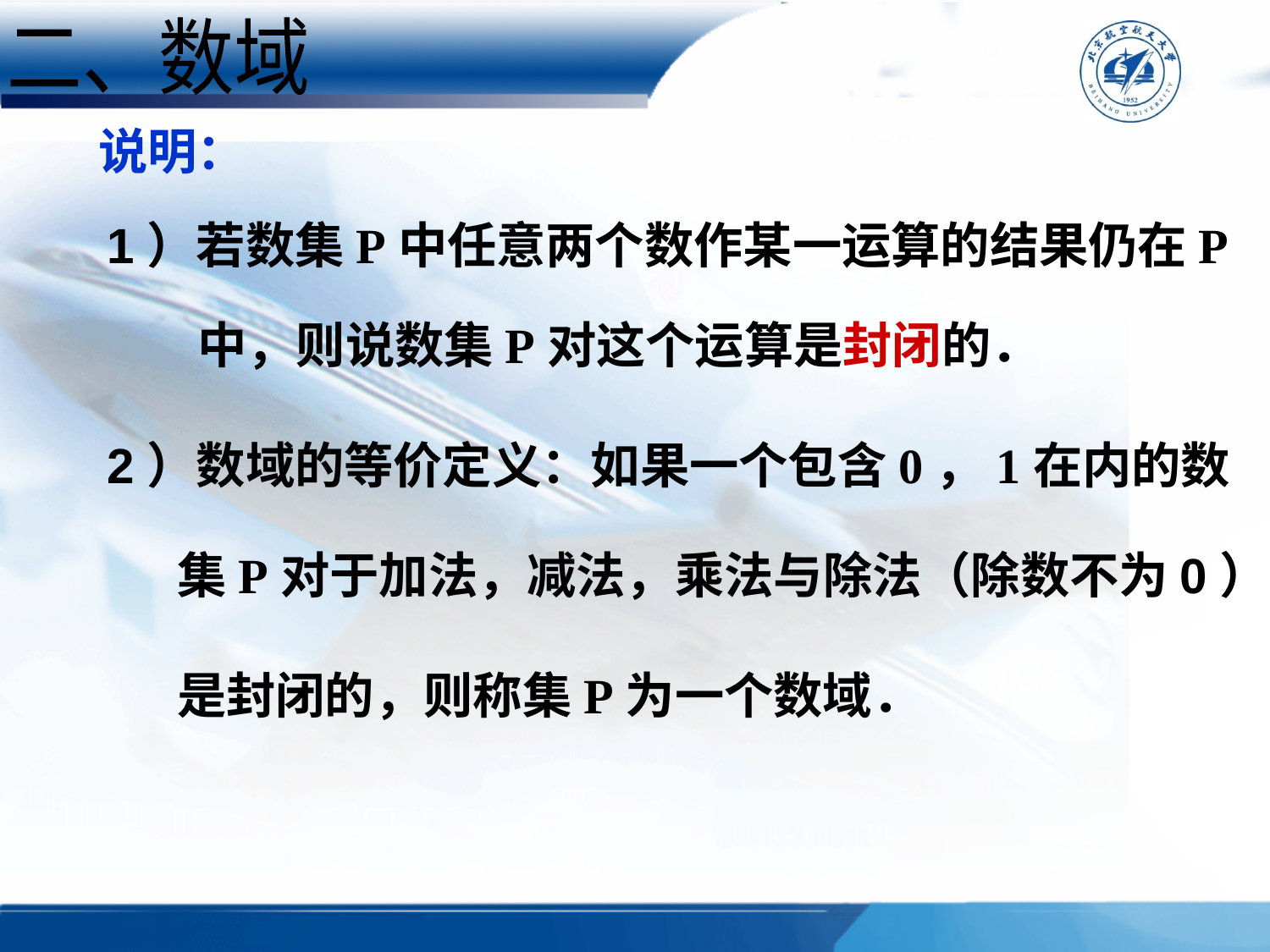

二、数域
说明：
1）若数集P中任意两个数作某一运算的结果仍在P
中，则说数集P对这个运算是封闭的．
2）数域的等价定义：如果一个包含0，1在内的数
集P对于加法，减法，乘法与除法（除数不为0）
是封闭的，则称集P为一个数域．